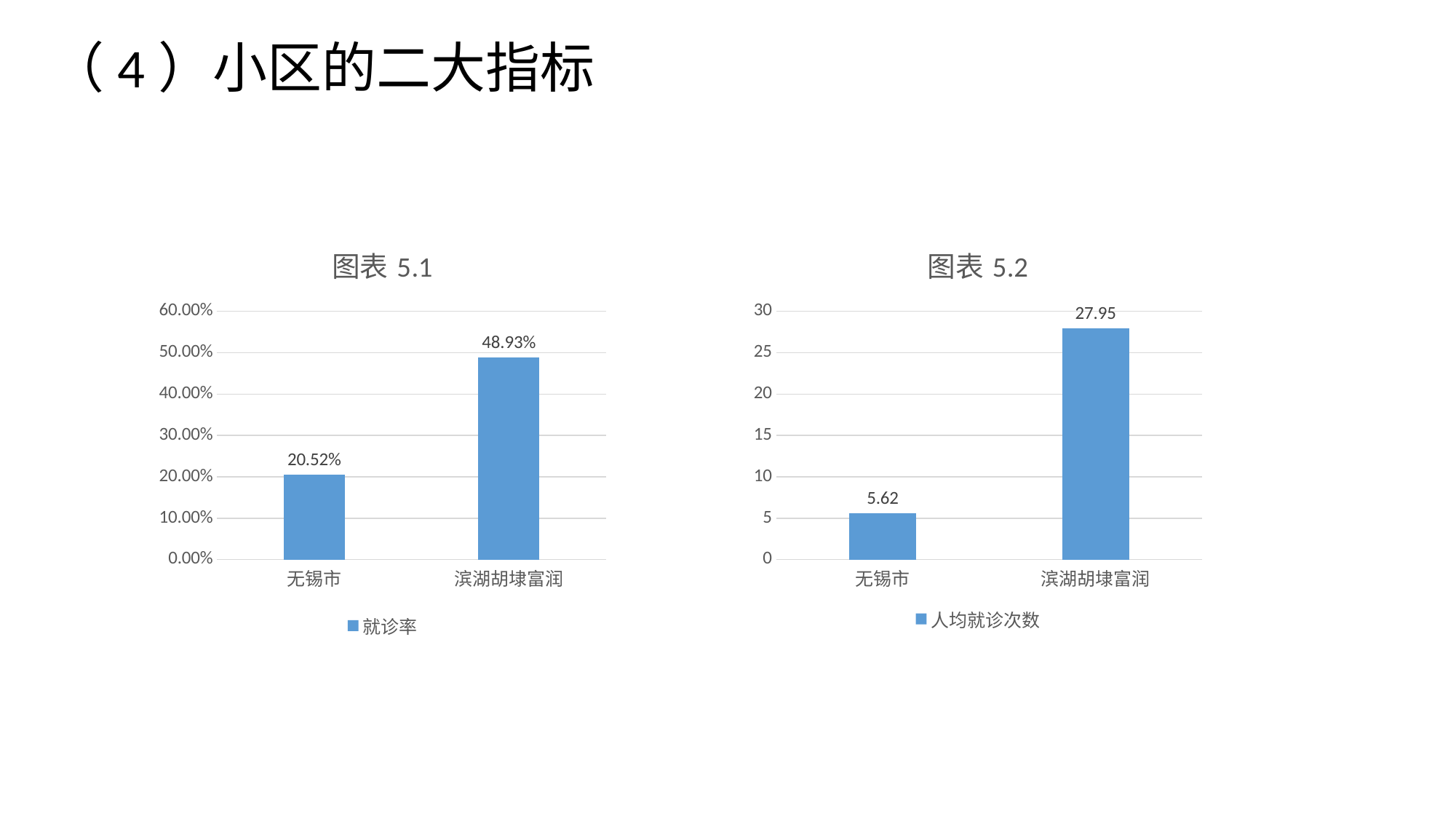

# （4）小区的二大指标

### Chart: 图表5.1

| Category | 就诊率 |
|---|---|
| 无锡市 | 0.2052 |
| 滨湖胡埭富润 | 0.4893 |

### Chart: 图表5.2

| Category | 人均就诊次数 |
|---|---|
| 无锡市 | 5.62 |
| 滨湖胡埭富润 | 27.95 |